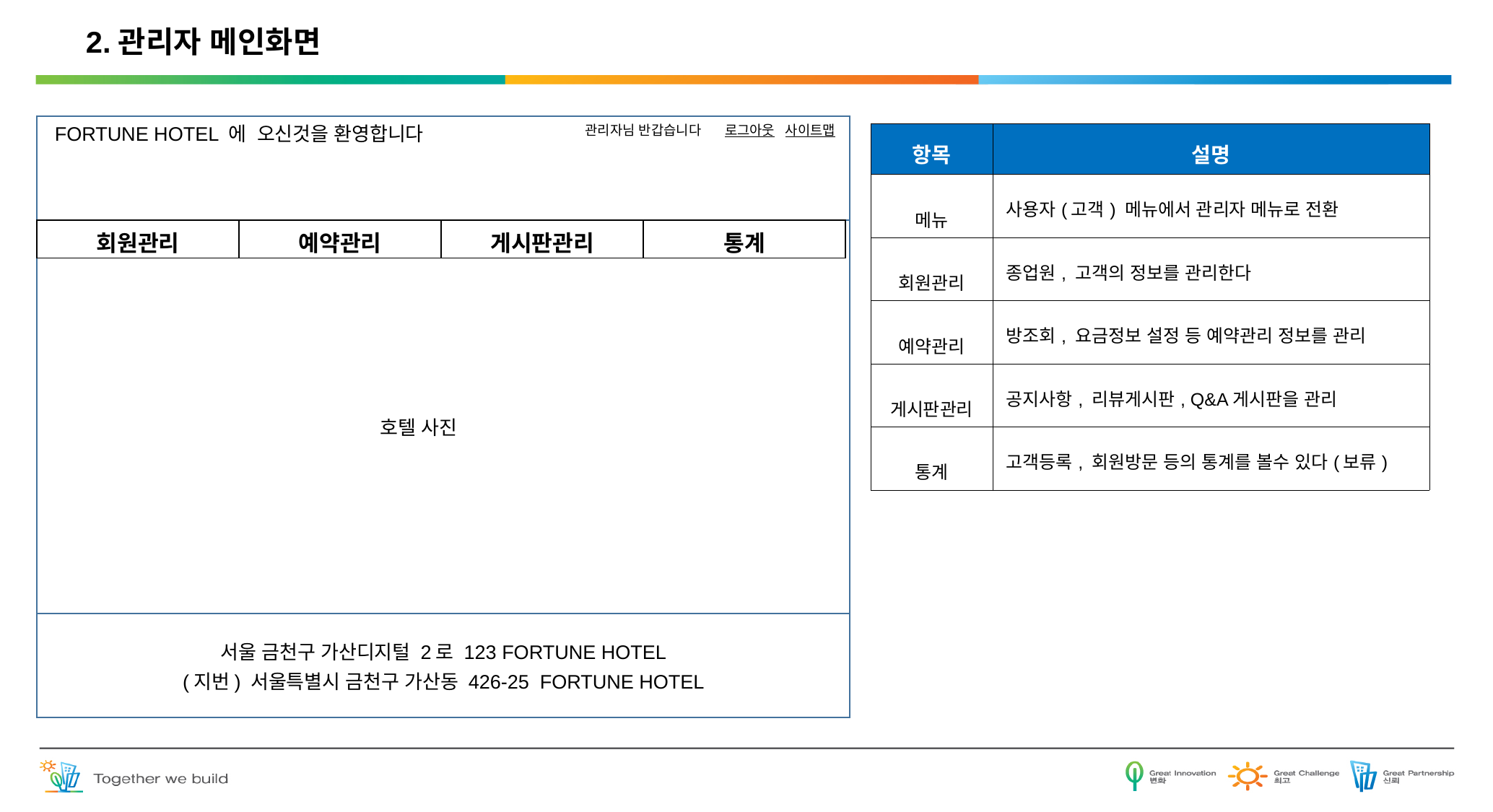

# 2.관리자 메인화면
FORTUNE HOTEL 에  오신것을 환영합니다

관리자님 반갑습니다
로그아웃
사이트맵

| 항목 | 설명 |
| --- | --- |
| 메뉴 | 사용자(고객) 메뉴에서 관리자 메뉴로 전환 |
| 회원관리 | 종업원, 고객의 정보를 관리한다 |
| 예약관리 | 방조회, 요금정보 설정 등 예약관리 정보를 관리 |
| 게시판관리 | 공지사항, 리뷰게시판, Q&A게시판을 관리 |
| 통계 | 고객등록, 회원방문 등의 통계를 볼수 있다(보류) |
| 회원관리 | 예약관리 | 게시판관리 | 통계 |
| --- | --- | --- | --- |
호텔 사진

서울 금천구 가산디지털 2로 123 FORTUNE HOTEL
(지번) 서울특별시 금천구 가산동 426-25  FORTUNE HOTEL